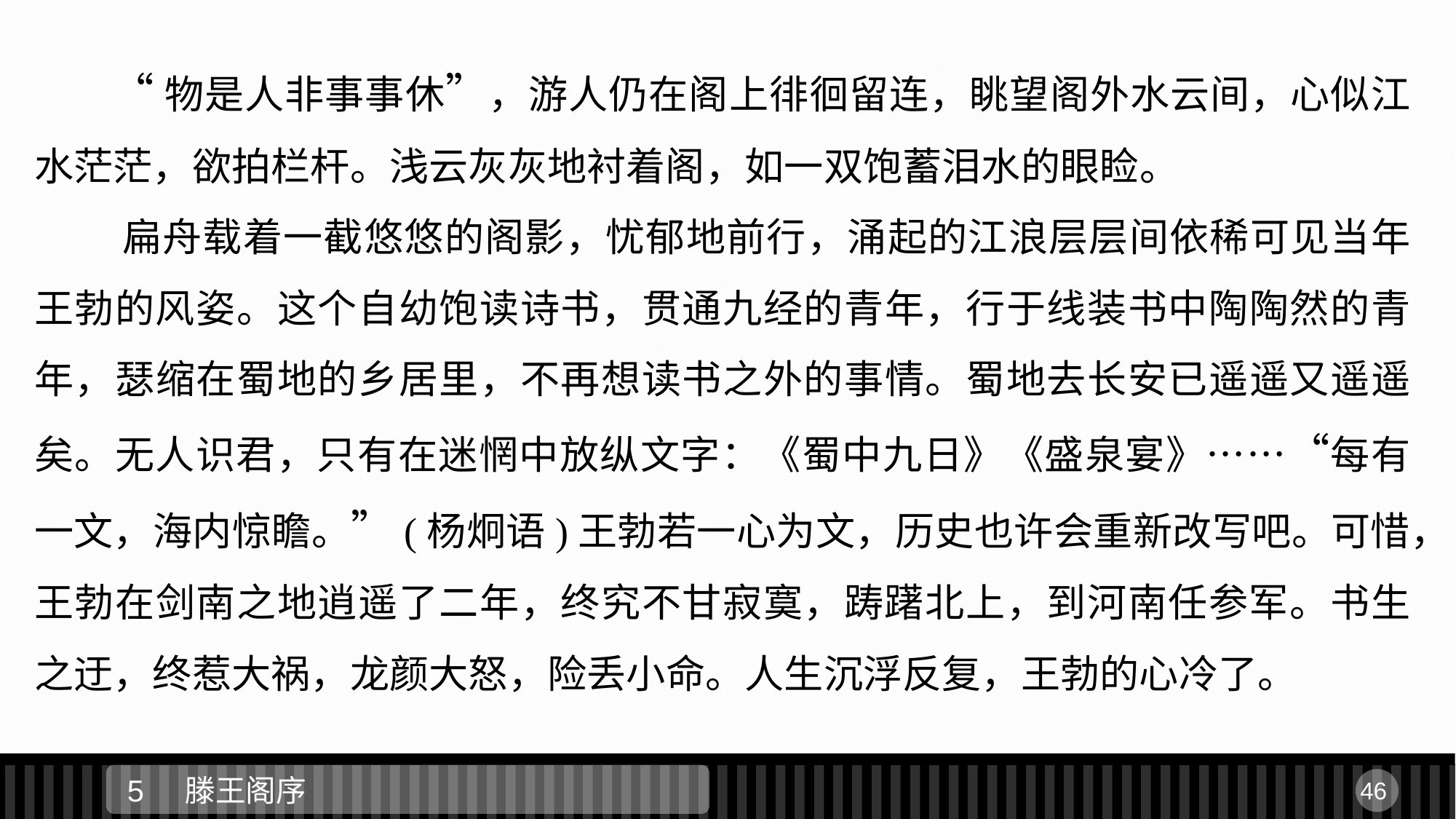

“物是人非事事休”，游人仍在阁上徘徊留连，眺望阁外水云间，心似江水茫茫，欲拍栏杆。浅云灰灰地衬着阁，如一双饱蓄泪水的眼睑。
        扁舟载着一截悠悠的阁影，忧郁地前行，涌起的江浪层层间依稀可见当年王勃的风姿。这个自幼饱读诗书，贯通九经的青年，行于线装书中陶陶然的青年，瑟缩在蜀地的乡居里，不再想读书之外的事情。蜀地去长安已遥遥又遥遥矣。无人识君，只有在迷惘中放纵文字：《蜀中九日》《盛泉宴》……“每有一文，海内惊瞻。”(杨炯语)王勃若一心为文，历史也许会重新改写吧。可惜，王勃在剑南之地逍遥了二年，终究不甘寂寞，踌躇北上，到河南任参军。书生之迂，终惹大祸，龙颜大怒，险丢小命。人生沉浮反复，王勃的心冷了。